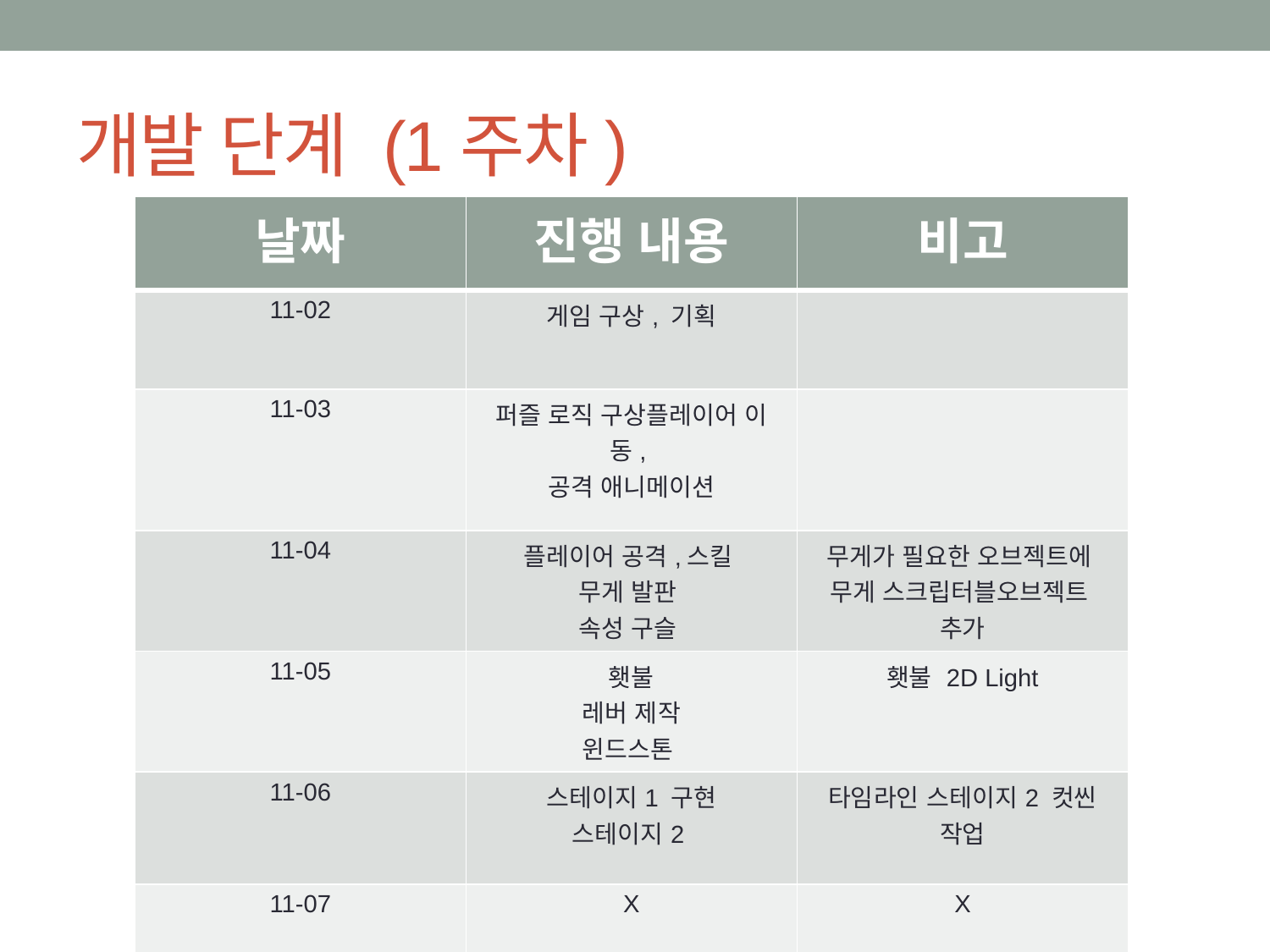

# 개발 단계 (1주차)
| 날짜 | 진행 내용 | 비고 |
| --- | --- | --- |
| 11-02 | 게임 구상, 기획 |  |
| 11-03 | 퍼즐 로직 구상플레이어 이동, 공격 애니메이션 |  |
| 11-04 | 플레이어 공격,스킬 무게 발판 속성 구슬 | 무게가 필요한 오브젝트에 무게 스크립터블오브젝트 추가 |
| 11-05 | 횃불 레버 제작 윈드스톤 | 횃불 2D Light |
| 11-06 | 스테이지1 구현 스테이지2 | 타임라인 스테이지2 컷씬 작업 |
| 11-07 | X | X |